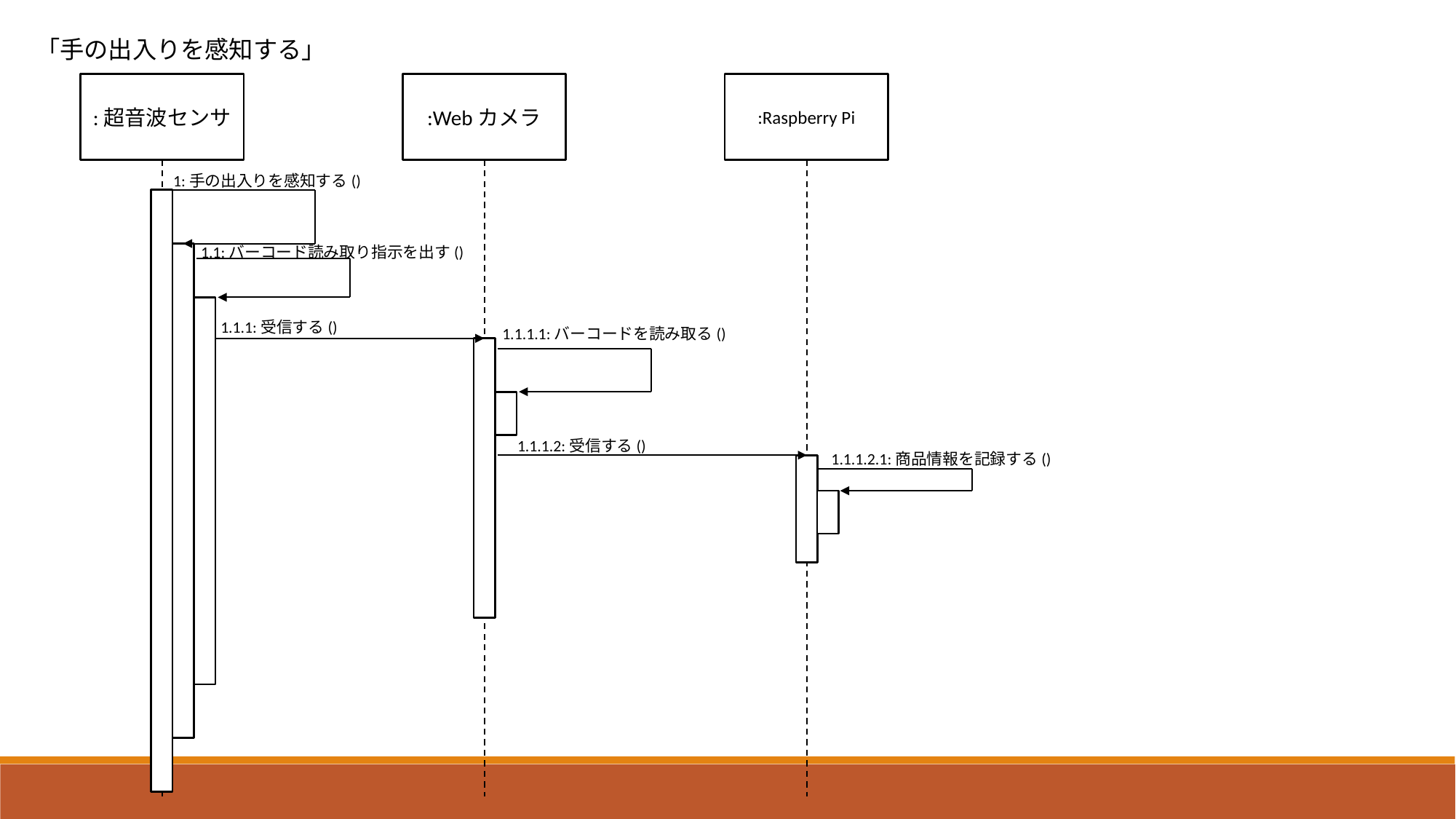

「手の出入りを感知する」
:超音波センサ
:Webカメラ
:Raspberry Pi
1:手の出入りを感知する()

1.1:バーコード読み取り指示を出す()

1.1.1:受信する()
1.1.1.1:バーコードを読み取る()

1.1.1.2:受信する()
1.1.1.2.1:商品情報を記録する()